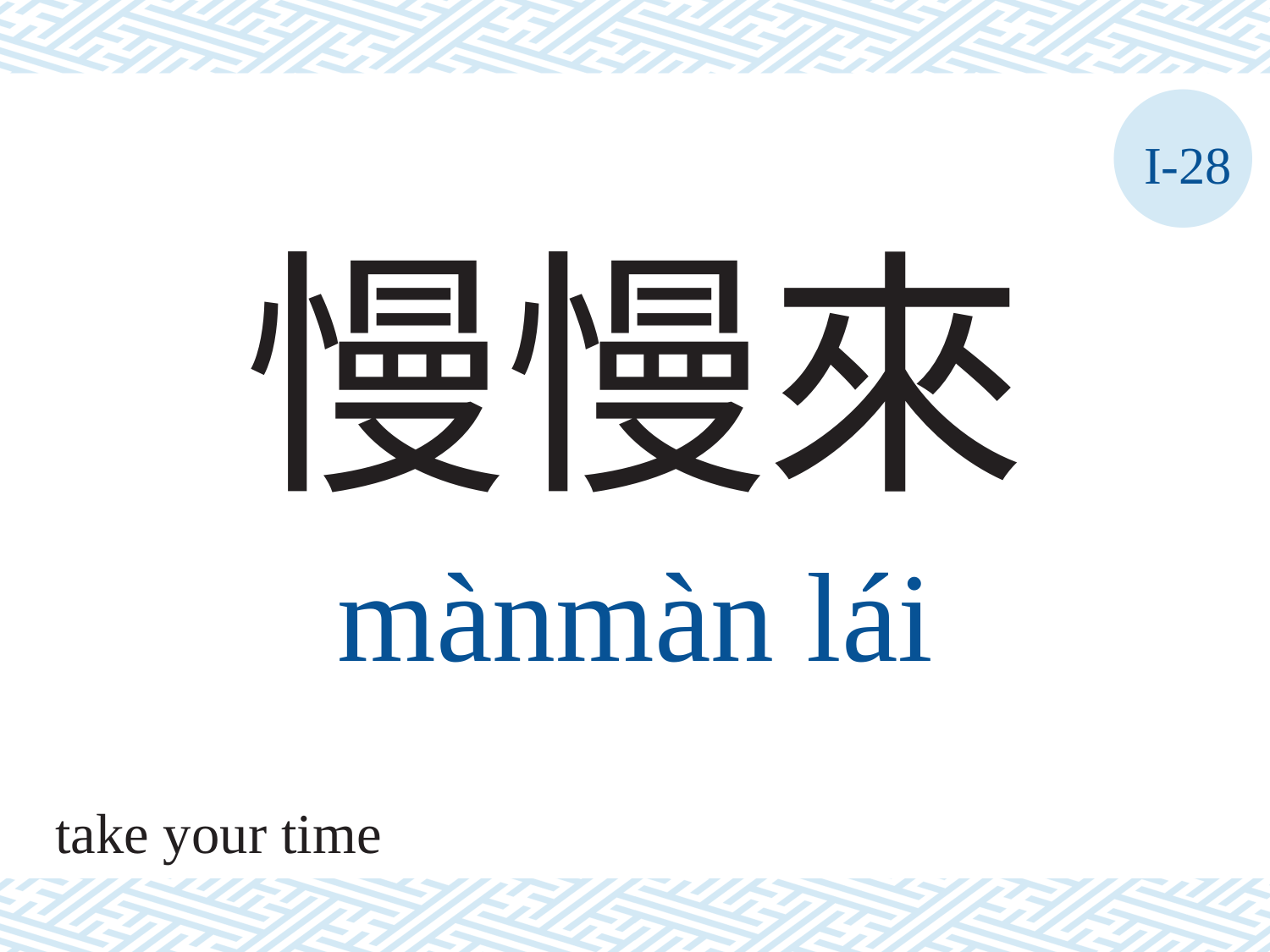

I-28
慢慢來
mànmàn	lái
take your time